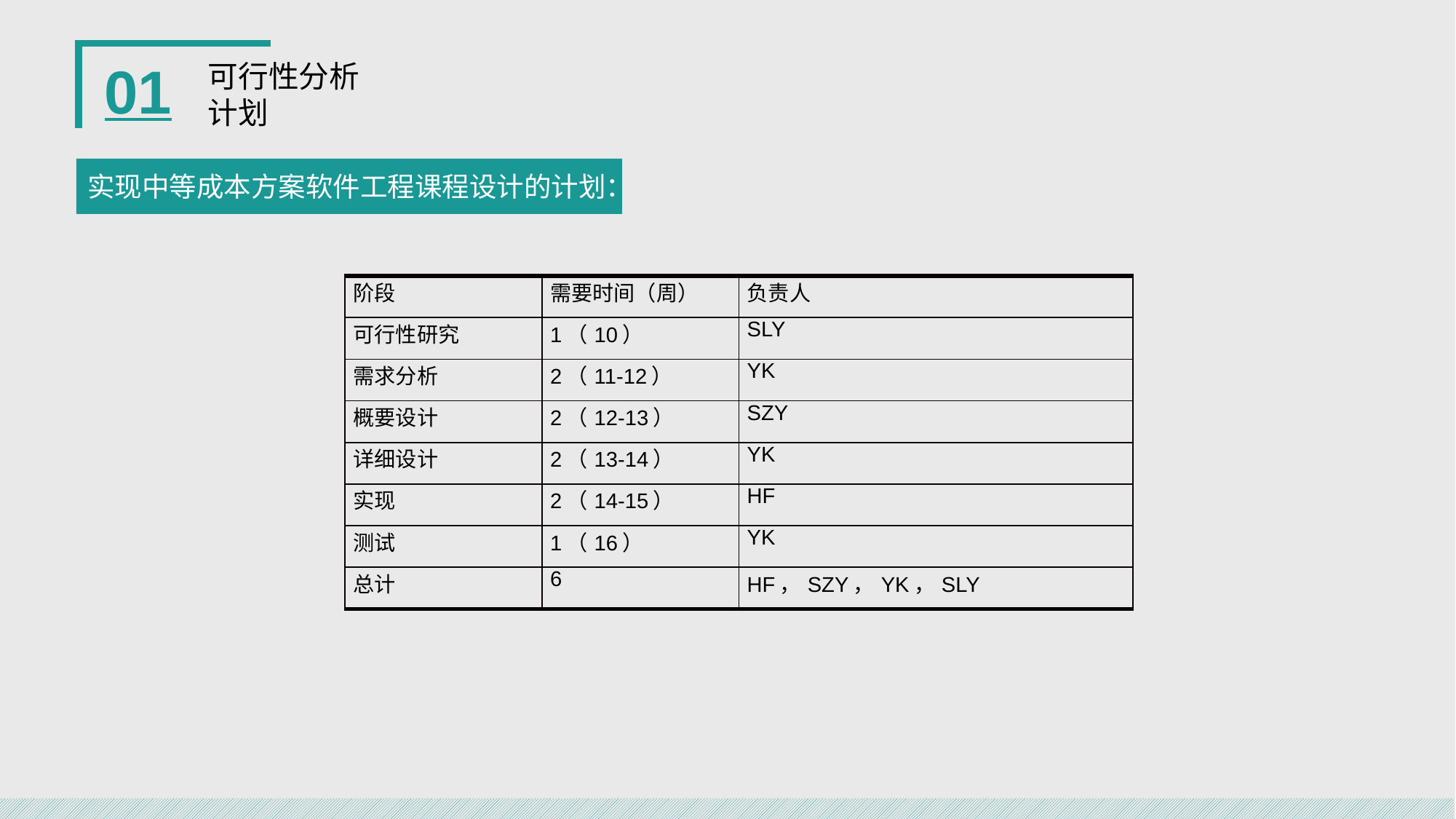

01
可行性分析
计划

实现中等成本方案软件工程课程设计的计划：
| 阶段 | 需要时间（周） | 负责人 |
| --- | --- | --- |
| 可行性研究 | 1（10） | SLY |
| 需求分析 | 2（11-12） | YK |
| 概要设计 | 2（12-13） | SZY |
| 详细设计 | 2（13-14） | YK |
| 实现 | 2（14-15） | HF |
| 测试 | 1（16） | YK |
| 总计 | 6 | HF，SZY，YK，SLY |